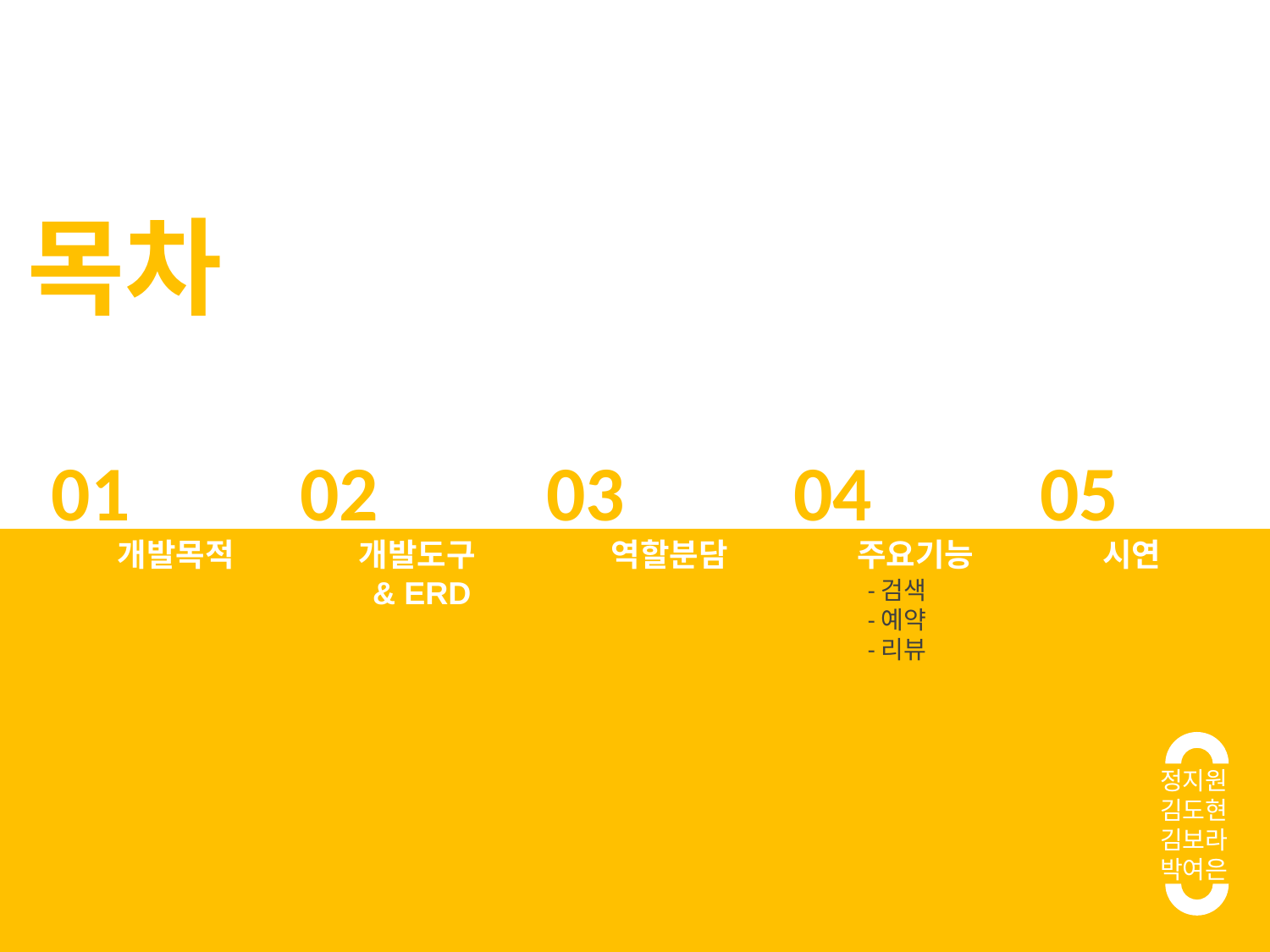

목차
01
개발목적
02
개발도구
& ERD
03
역할분담
04
주요기능
-검색
-예약
-리뷰
05
시연

정지원
김도현
김보라
박여은